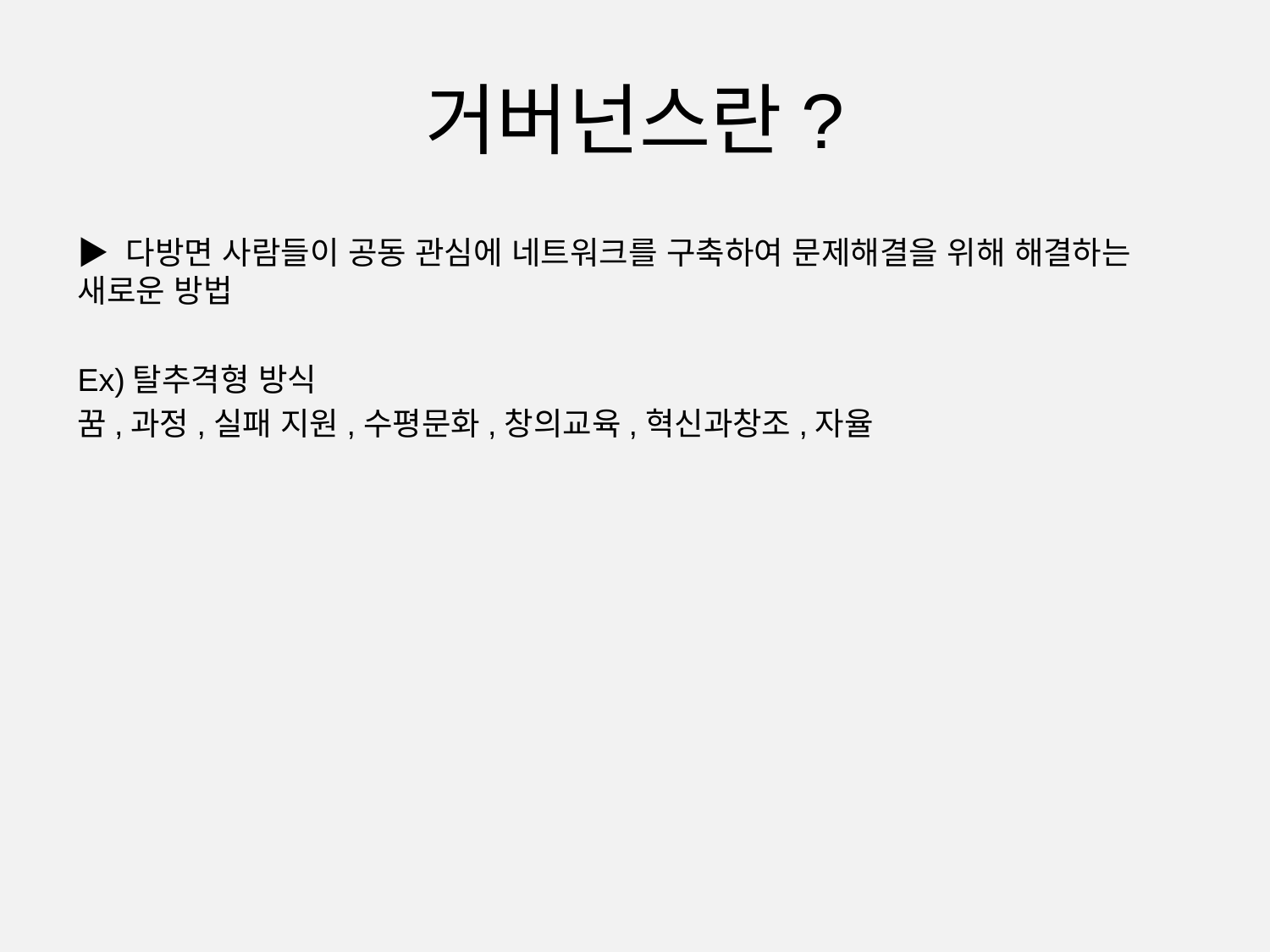

# 거버넌스란?
▶ 다방면 사람들이 공동 관심에 네트워크를 구축하여 문제해결을 위해 해결하는 새로운 방법

Ex)탈추격형 방식
꿈,과정,실패 지원,수평문화,창의교육,혁신과창조,자율